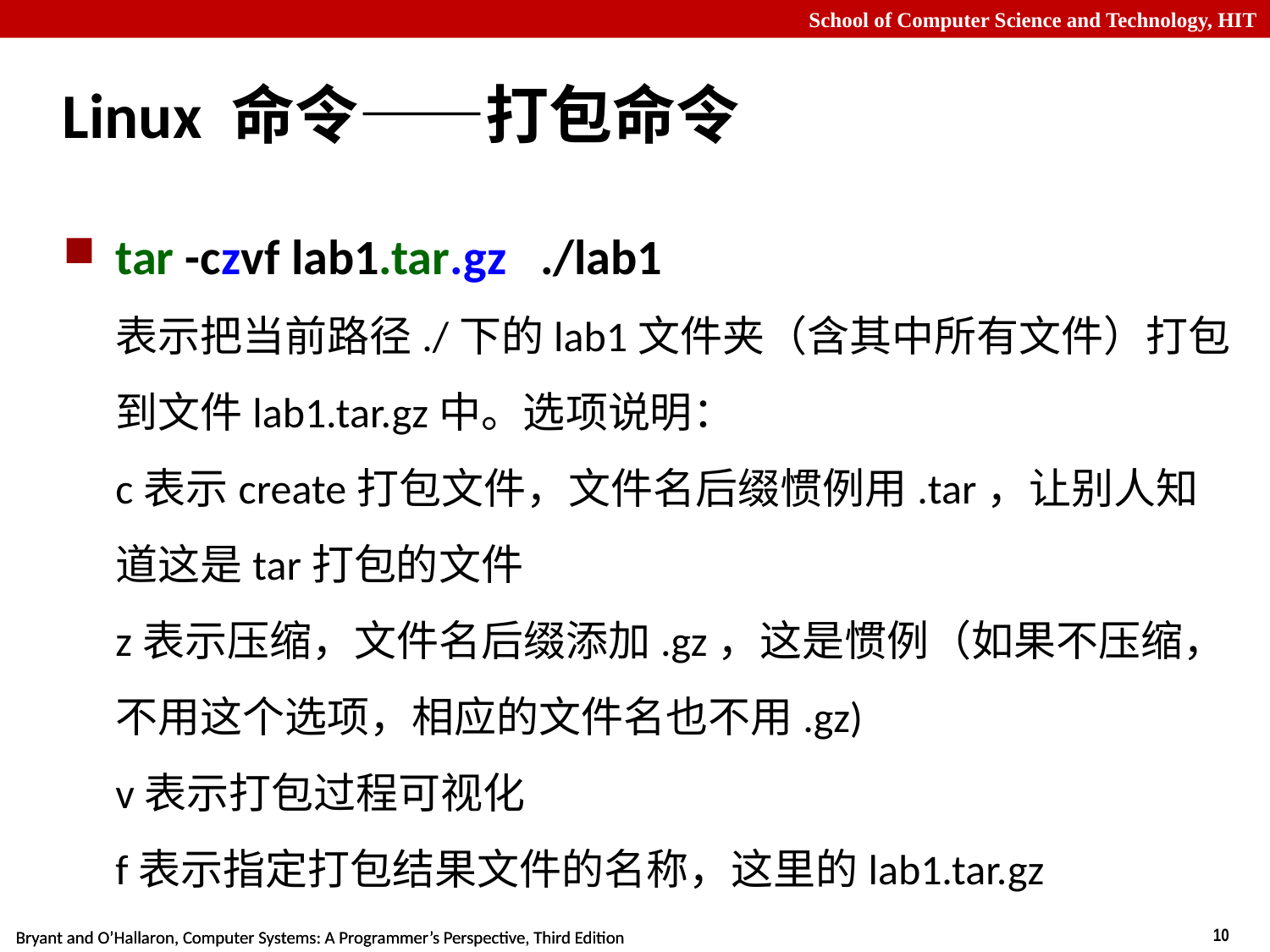

# Linux 命令——打包命令
tar -czvf lab1.tar.gz   ./lab1
表示把当前路径./下的lab1文件夹（含其中所有文件）打包到文件lab1.tar.gz中。选项说明：
c表示create打包文件，文件名后缀惯例用.tar，让别人知道这是tar打包的文件
z表示压缩，文件名后缀添加.gz，这是惯例（如果不压缩，不用这个选项，相应的文件名也不用.gz)
v表示打包过程可视化
f表示指定打包结果文件的名称，这里的lab1.tar.gz